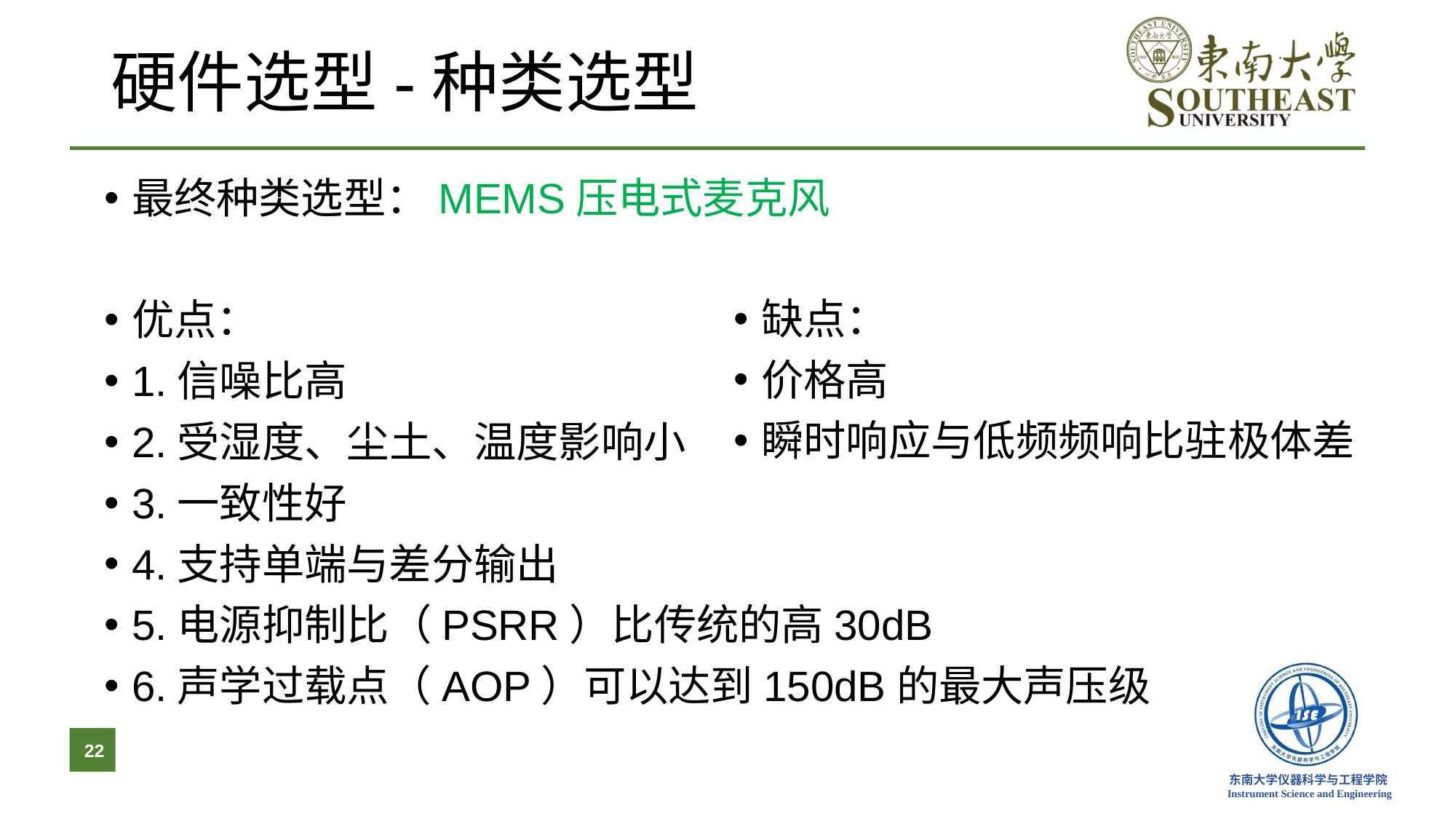

# 硬件选型-种类选型
最终种类选型：MEMS压电式麦克风

优点：
1.信噪比高
2.受湿度、尘土、温度影响小
3.一致性好
4.支持单端与差分输出
5.电源抑制比（PSRR）比传统的高30dB
6.声学过载点（AOP）可以达到150dB的最大声压级

缺点：
价格高
瞬时响应与低频频响比驻极体差
22